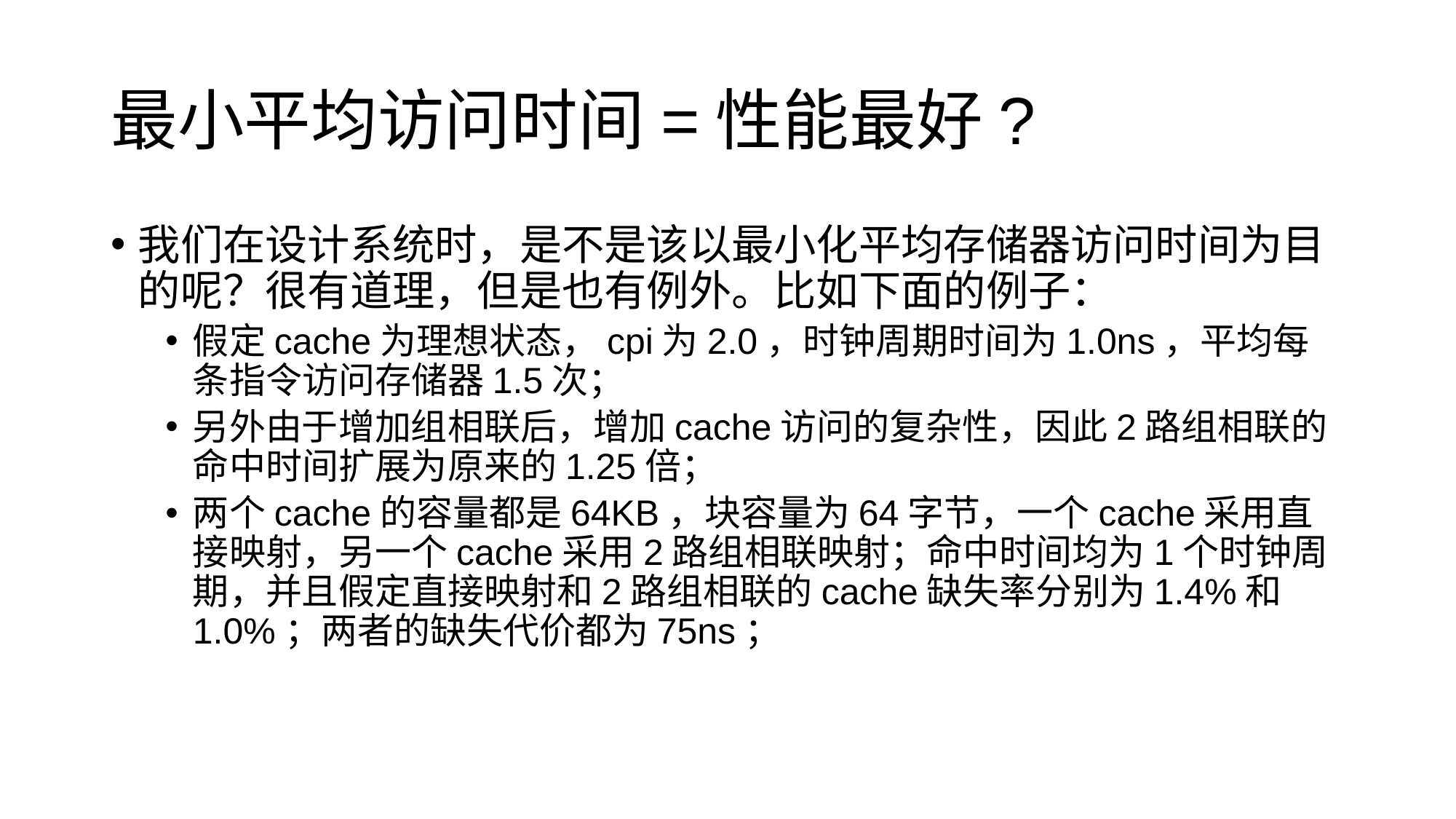

# 最小平均访问时间=性能最好?
我们在设计系统时，是不是该以最小化平均存储器访问时间为目的呢？很有道理，但是也有例外。比如下面的例子：
假定cache为理想状态，cpi为2.0，时钟周期时间为1.0ns，平均每条指令访问存储器1.5次；
另外由于增加组相联后，增加cache访问的复杂性，因此2路组相联的命中时间扩展为原来的1.25倍；
两个cache的容量都是64KB，块容量为64字节，一个cache采用直接映射，另一个cache采用2路组相联映射；命中时间均为1个时钟周期，并且假定直接映射和2路组相联的cache缺失率分别为1.4%和1.0%；两者的缺失代价都为75ns；